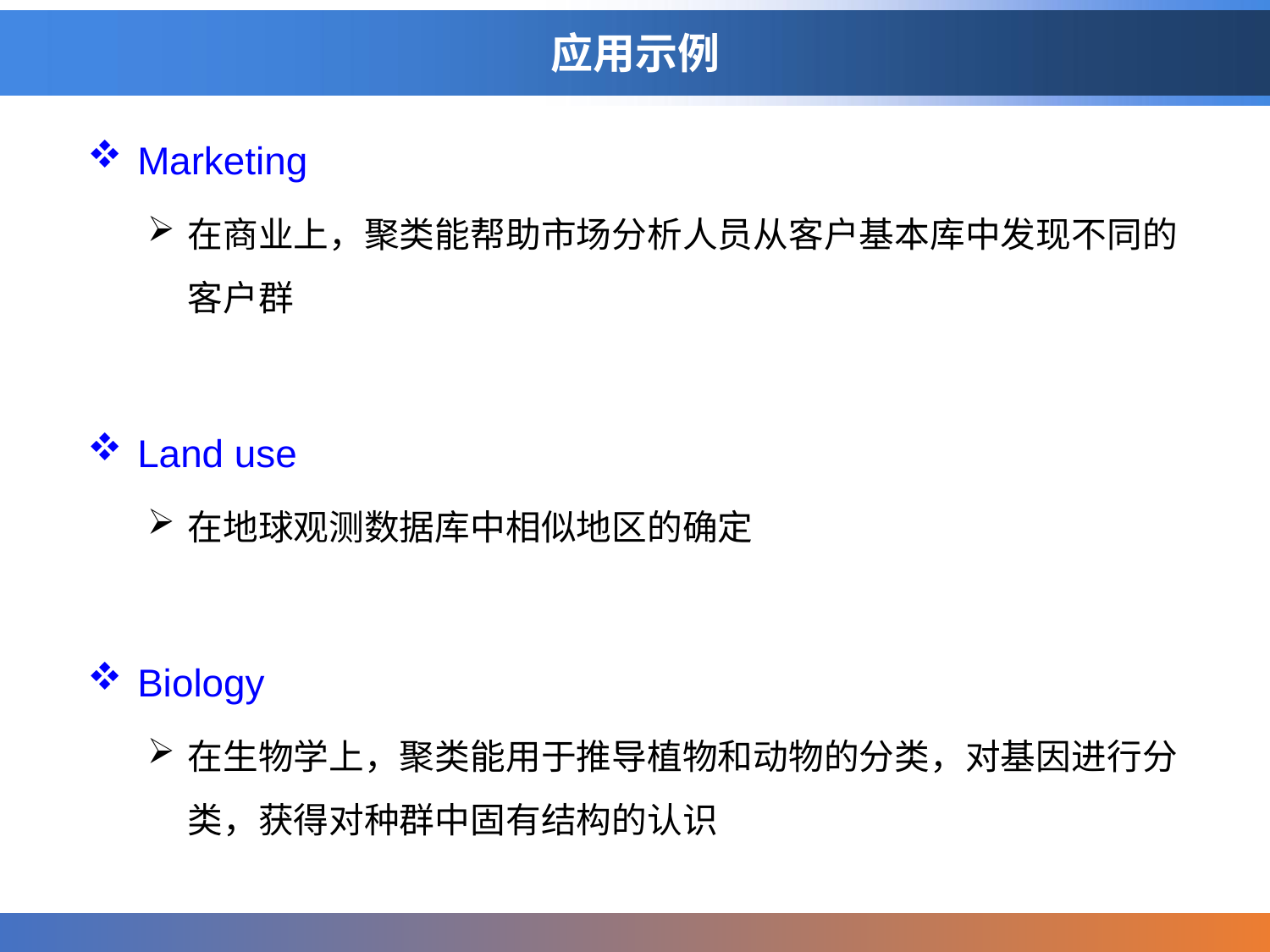

# 应用示例
Marketing
在商业上，聚类能帮助市场分析人员从客户基本库中发现不同的客户群

Land use
在地球观测数据库中相似地区的确定

Biology
在生物学上，聚类能用于推导植物和动物的分类，对基因进行分类，获得对种群中固有结构的认识